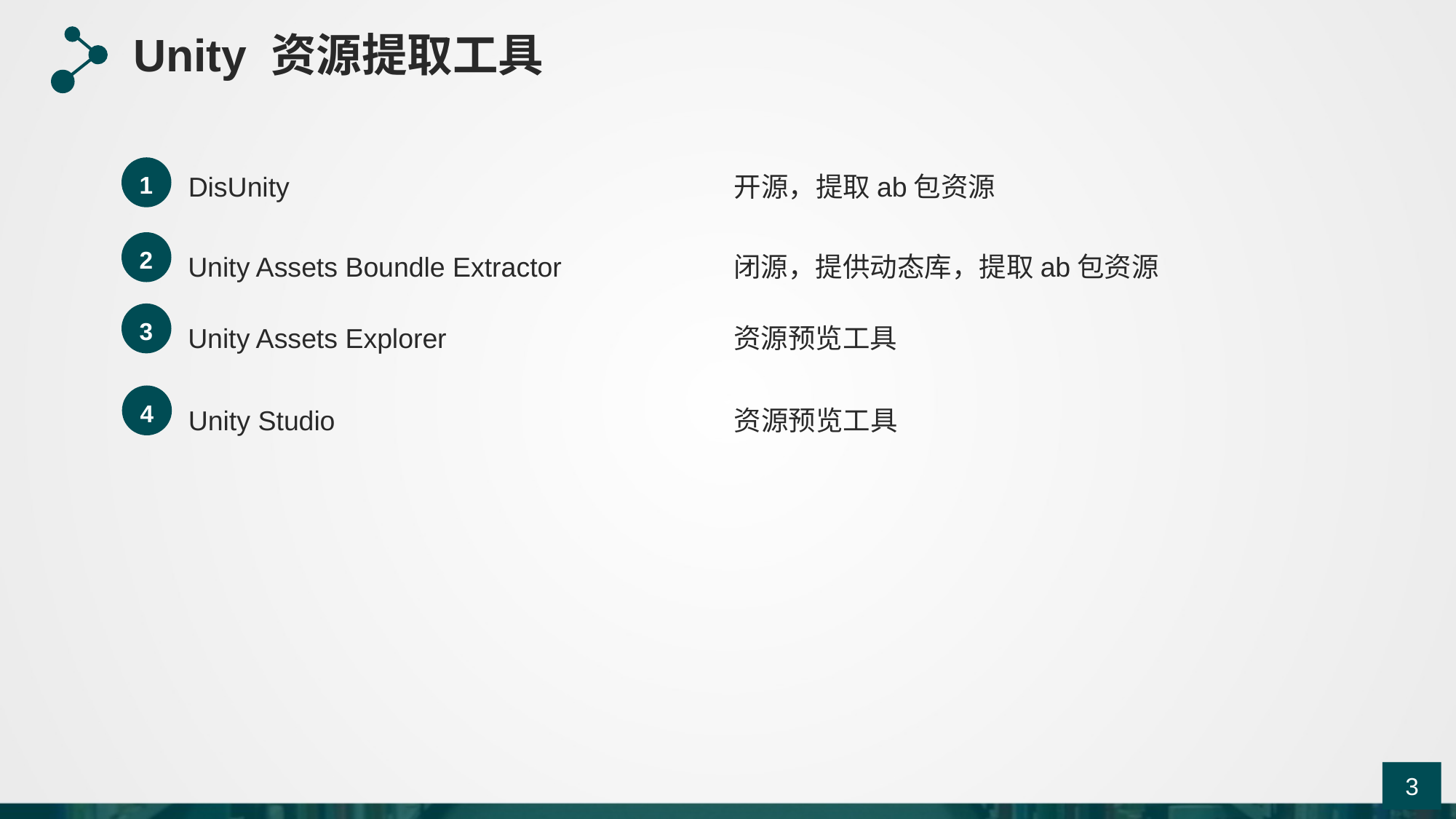

Unity 资源提取工具

DisUnity  				开源，提取ab包资源
1
Unity Assets Boundle Extractor   		闭源，提供动态库，提取ab包资源
2
Unity Assets Explorer   			资源预览工具
3
Unity Studio				资源预览工具
4